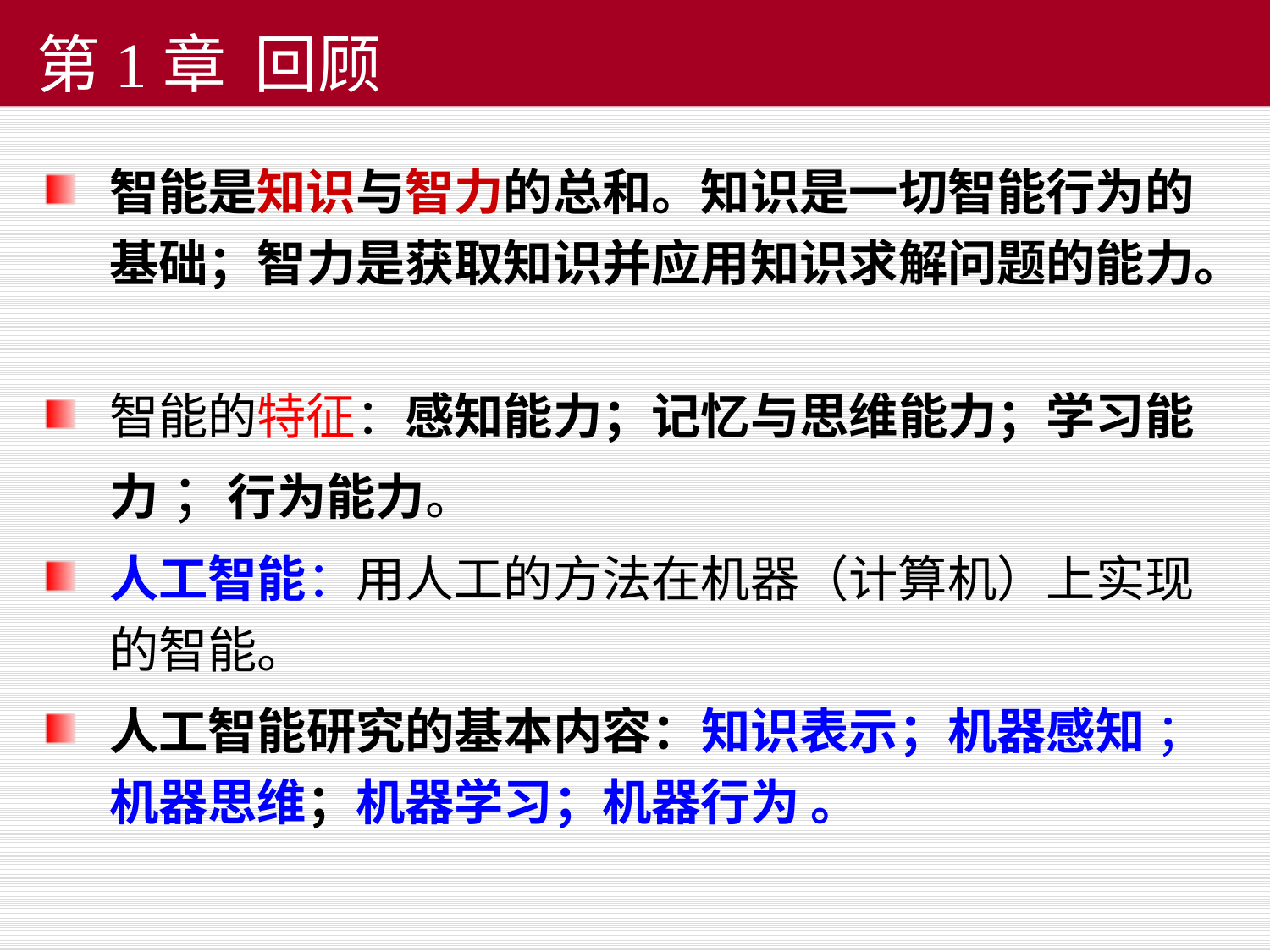

第1章  回顾
智能是知识与智力的总和。知识是一切智能行为的基础；智力是获取知识并应用知识求解问题的能力。
智能的特征：感知能力；记忆与思维能力；学习能力 ；行为能力。
人工智能：用人工的方法在机器（计算机）上实现的智能。
人工智能研究的基本内容：知识表示；机器感知 ；机器思维；机器学习；机器行为 。
1